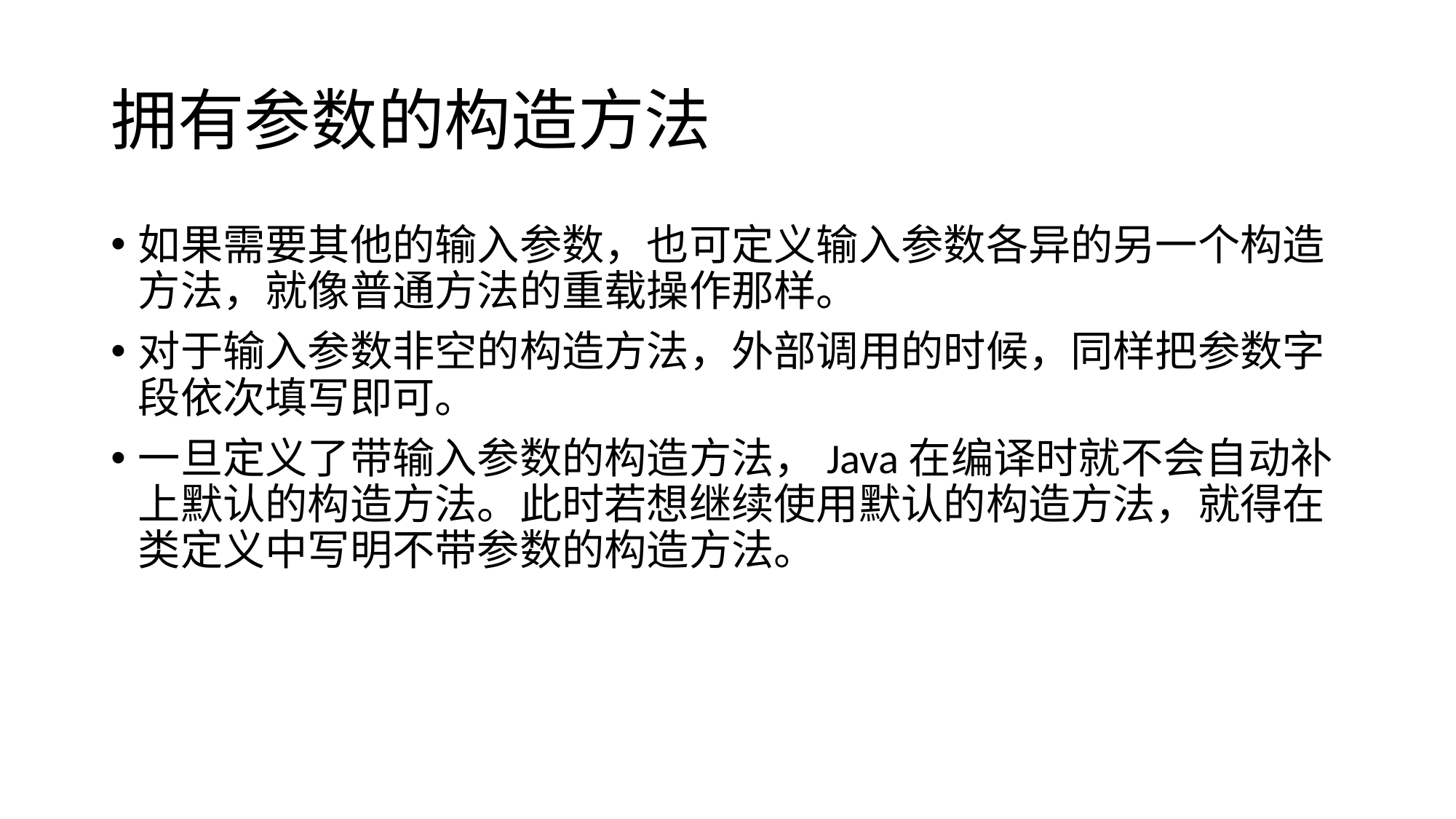

# 拥有参数的构造方法
如果需要其他的输入参数，也可定义输入参数各异的另一个构造方法，就像普通方法的重载操作那样。
对于输入参数非空的构造方法，外部调用的时候，同样把参数字段依次填写即可。
一旦定义了带输入参数的构造方法，Java在编译时就不会自动补上默认的构造方法。此时若想继续使用默认的构造方法，就得在类定义中写明不带参数的构造方法。